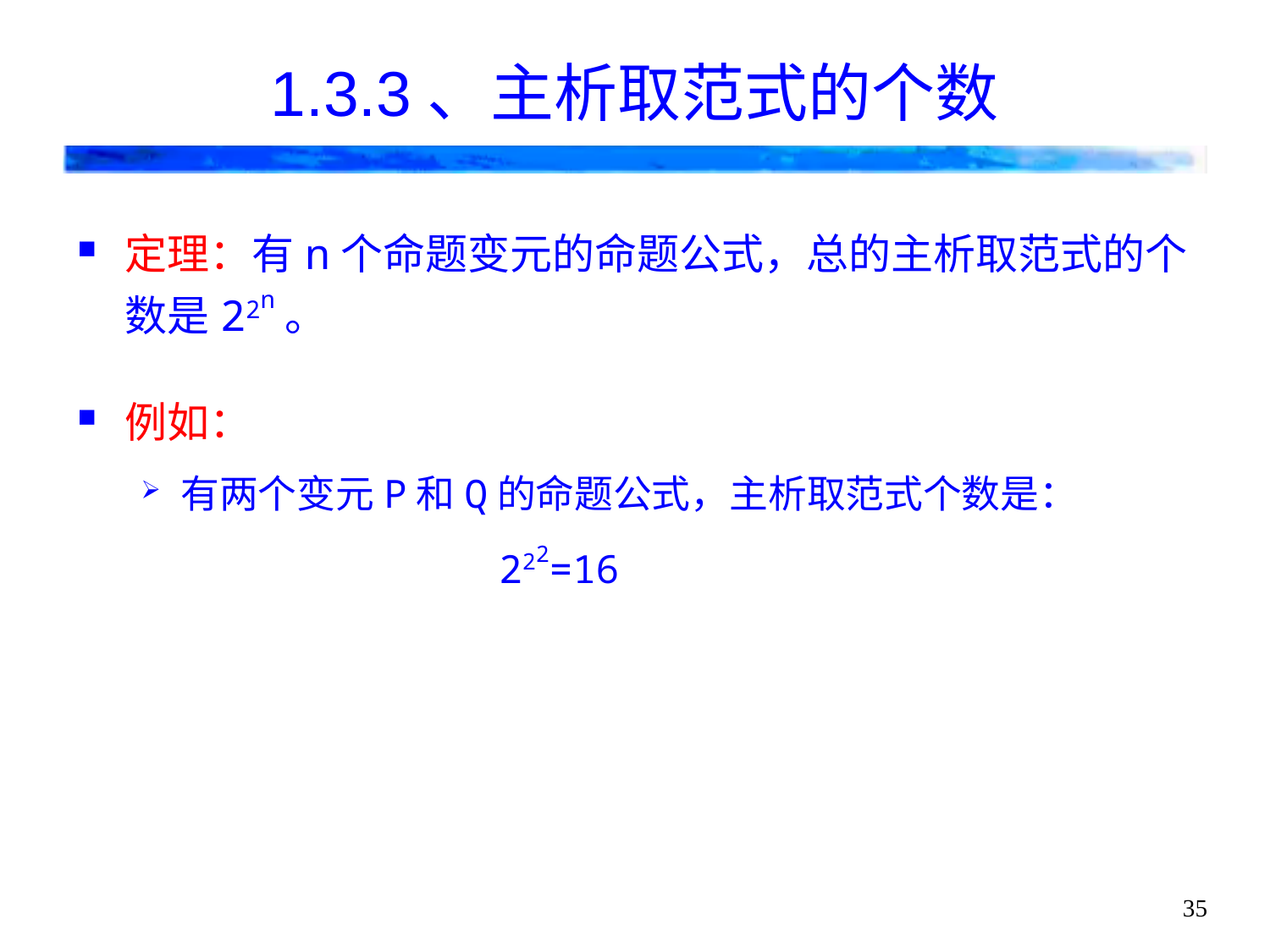

# 1.3.3、主析取范式的个数
定理：有n个命题变元的命题公式，总的主析取范式的个数是22n。
例如：
有两个变元P和Q的命题公式，主析取范式个数是：
222=16
35